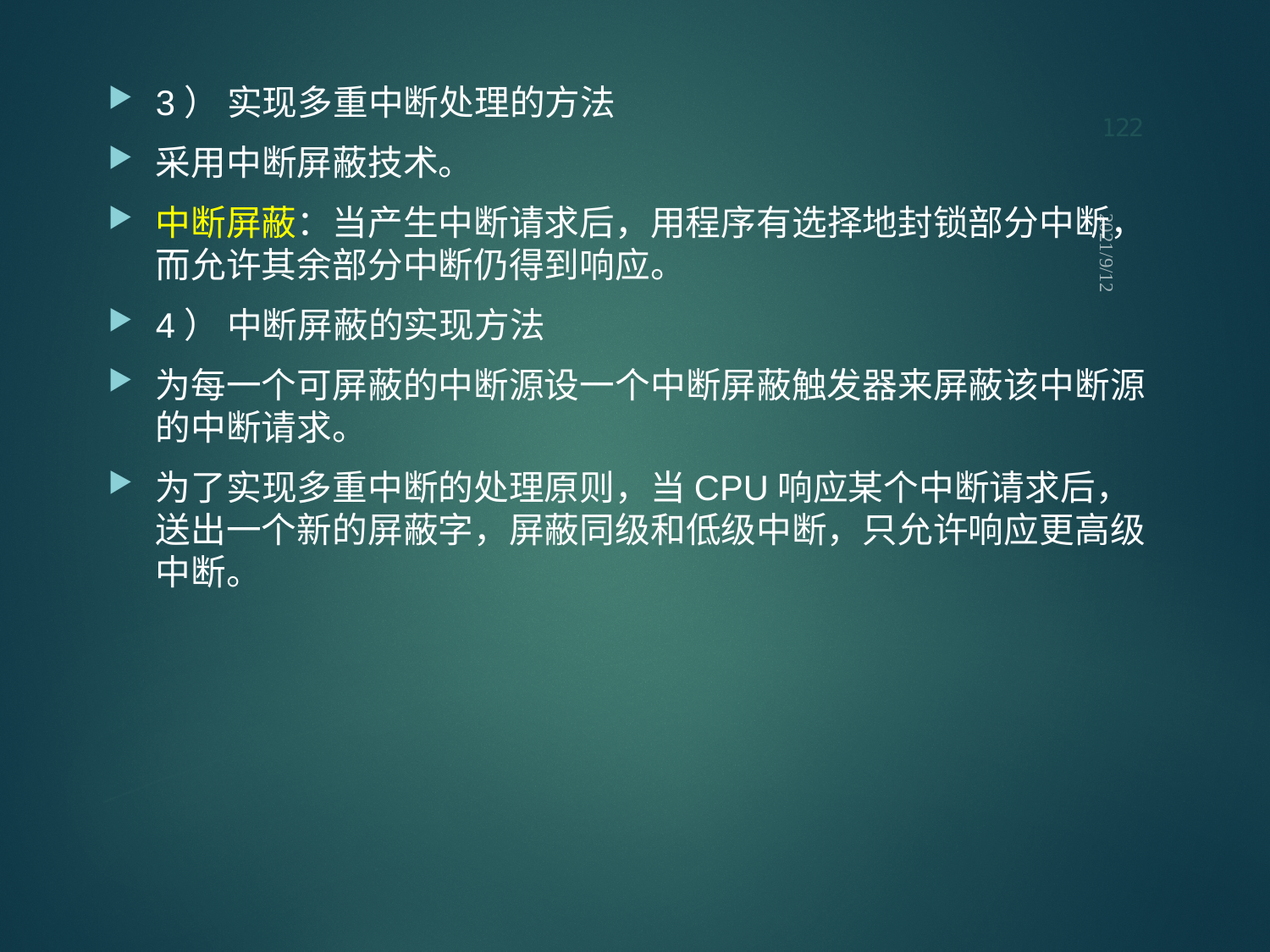

122
3） 实现多重中断处理的方法
采用中断屏蔽技术。
中断屏蔽：当产生中断请求后，用程序有选择地封锁部分中断，而允许其余部分中断仍得到响应。
4） 中断屏蔽的实现方法
为每一个可屏蔽的中断源设一个中断屏蔽触发器来屏蔽该中断源的中断请求。
为了实现多重中断的处理原则，当CPU响应某个中断请求后，送出一个新的屏蔽字，屏蔽同级和低级中断，只允许响应更高级中断。
2021/9/12